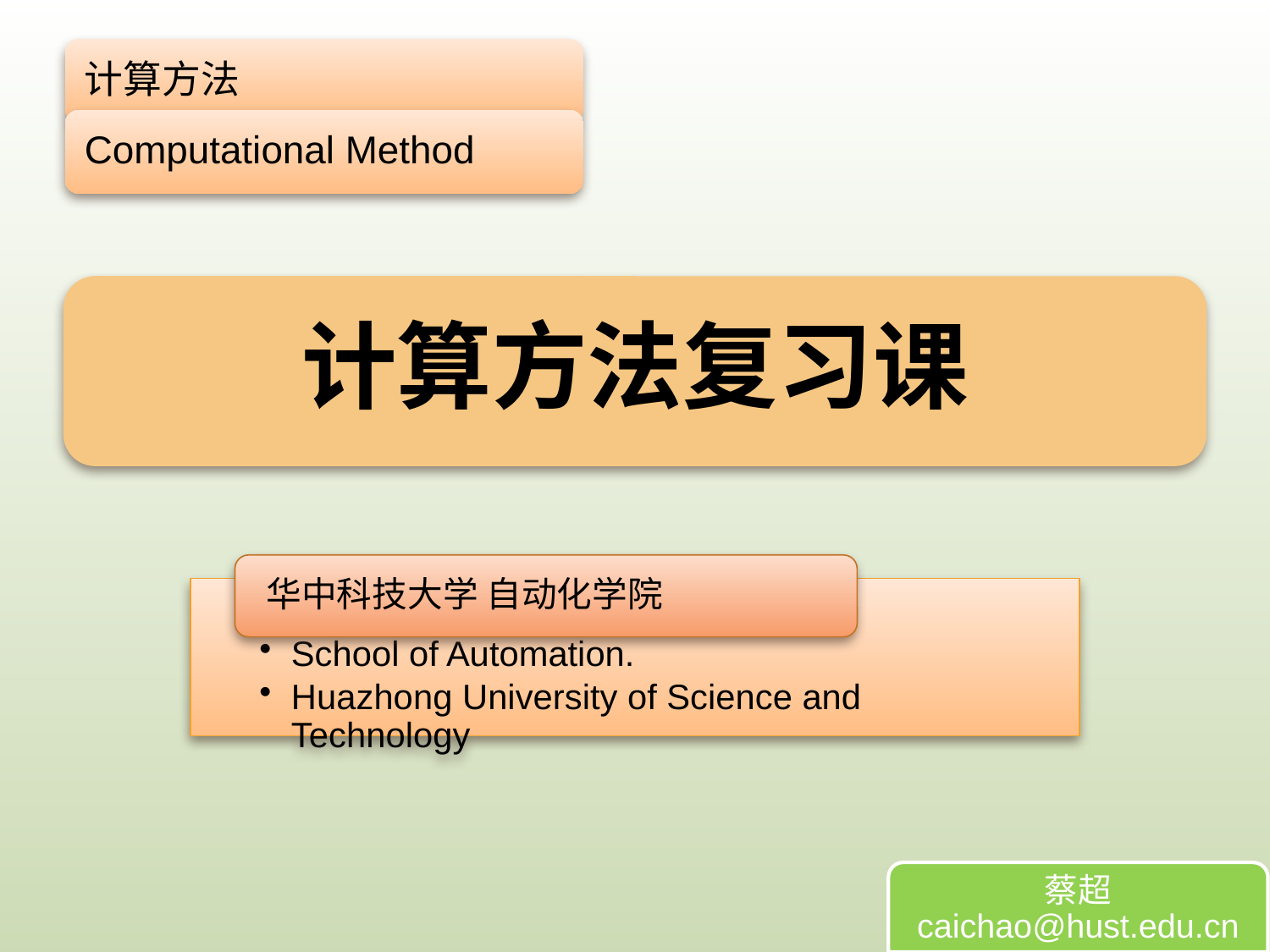

计算方法
Computational Method

计算方法复习课
School of Automation.
Huazhong University of Science and Technology
华中科技大学 自动化学院
蔡超 caichao@hust.edu.cn